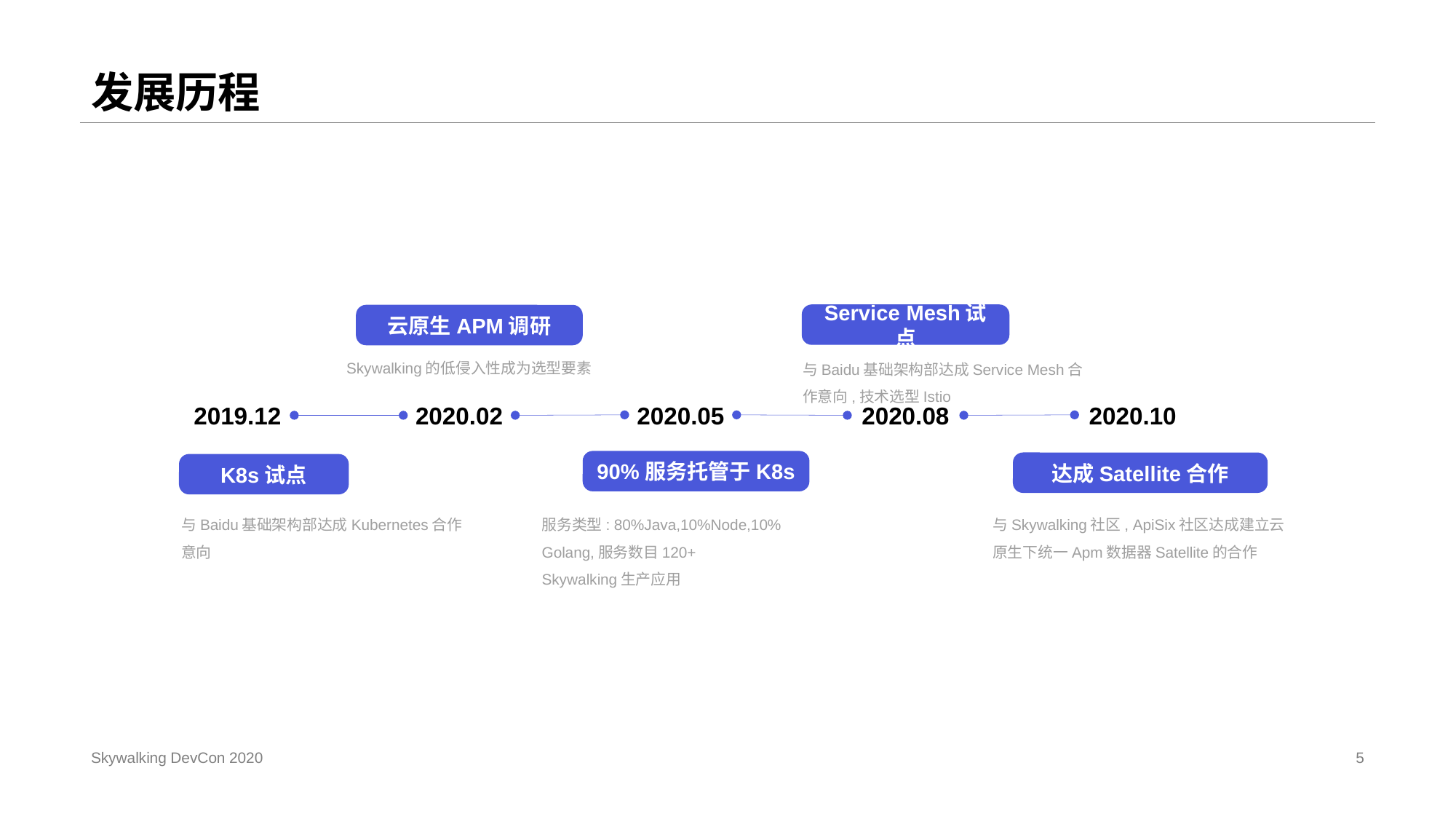

# 发展历程
Service Mesh试点
云原生APM调研
Skywalking的低侵入性成为选型要素

2020.05
2019.12
2020.02
2020.08
达成Satellite合作
K8s试点
与Baidu基础架构部达成Kubernetes合作意向
与Baidu基础架构部达成Service Mesh合作意向,技术选型Istio
2020.10
90%服务托管于K8s
服务类型: 80%Java,10%Node,10% Golang,服务数目120+
Skywalking生产应用
与Skywalking社区, ApiSix社区达成建立云原生下统一Apm数据器Satellite的合作
Skywalking DevCon 2020
5